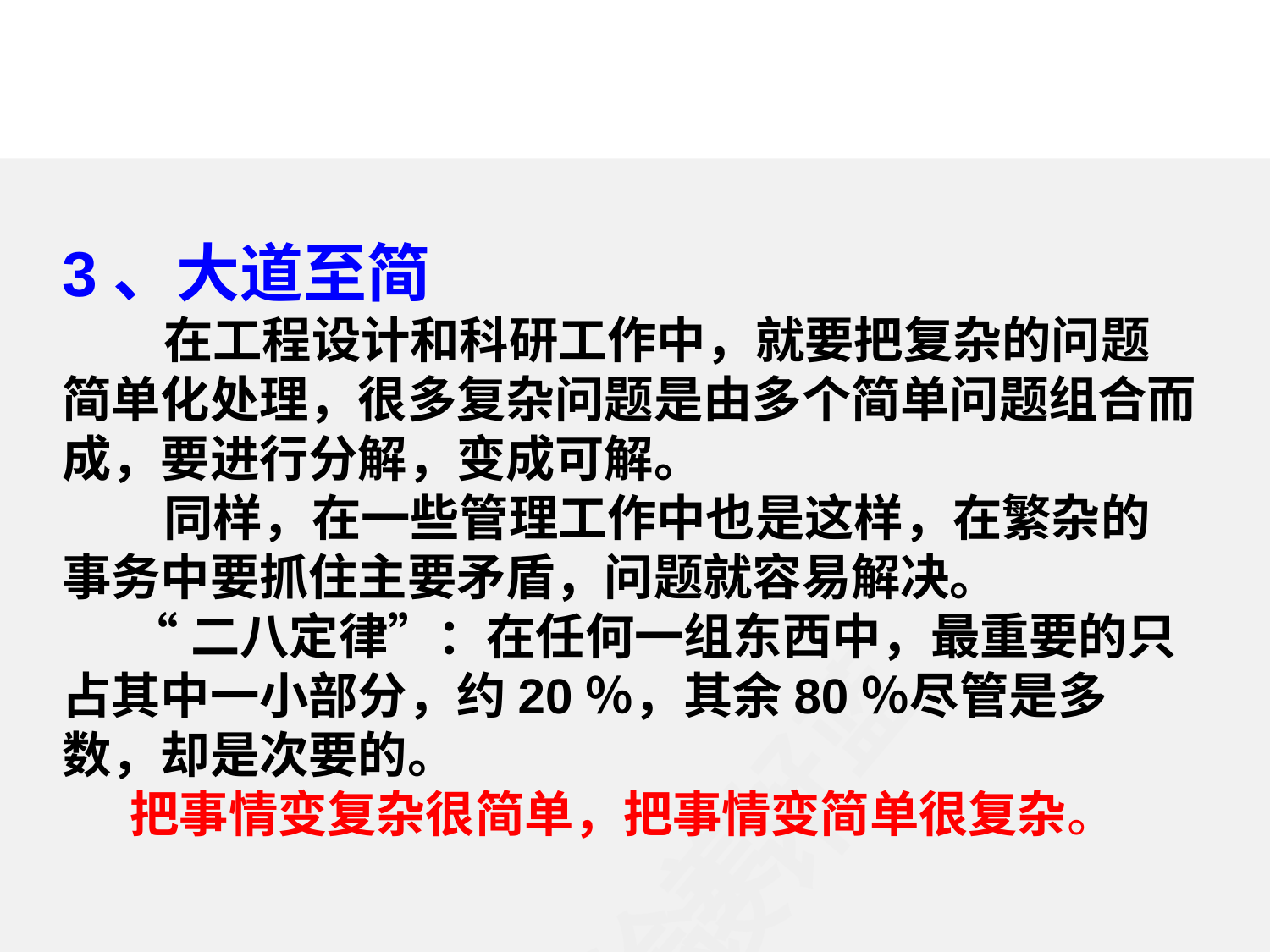

3、大道至简
        在工程设计和科研工作中，就要把复杂的问题简单化处理，很多复杂问题是由多个简单问题组合而成，要进行分解，变成可解。
        同样，在一些管理工作中也是这样，在繁杂的事务中要抓住主要矛盾，问题就容易解决。
      “二八定律”：在任何一组东西中，最重要的只占其中一小部分，约20％，其余80％尽管是多数，却是次要的。
     把事情变复杂很简单，把事情变简单很复杂。